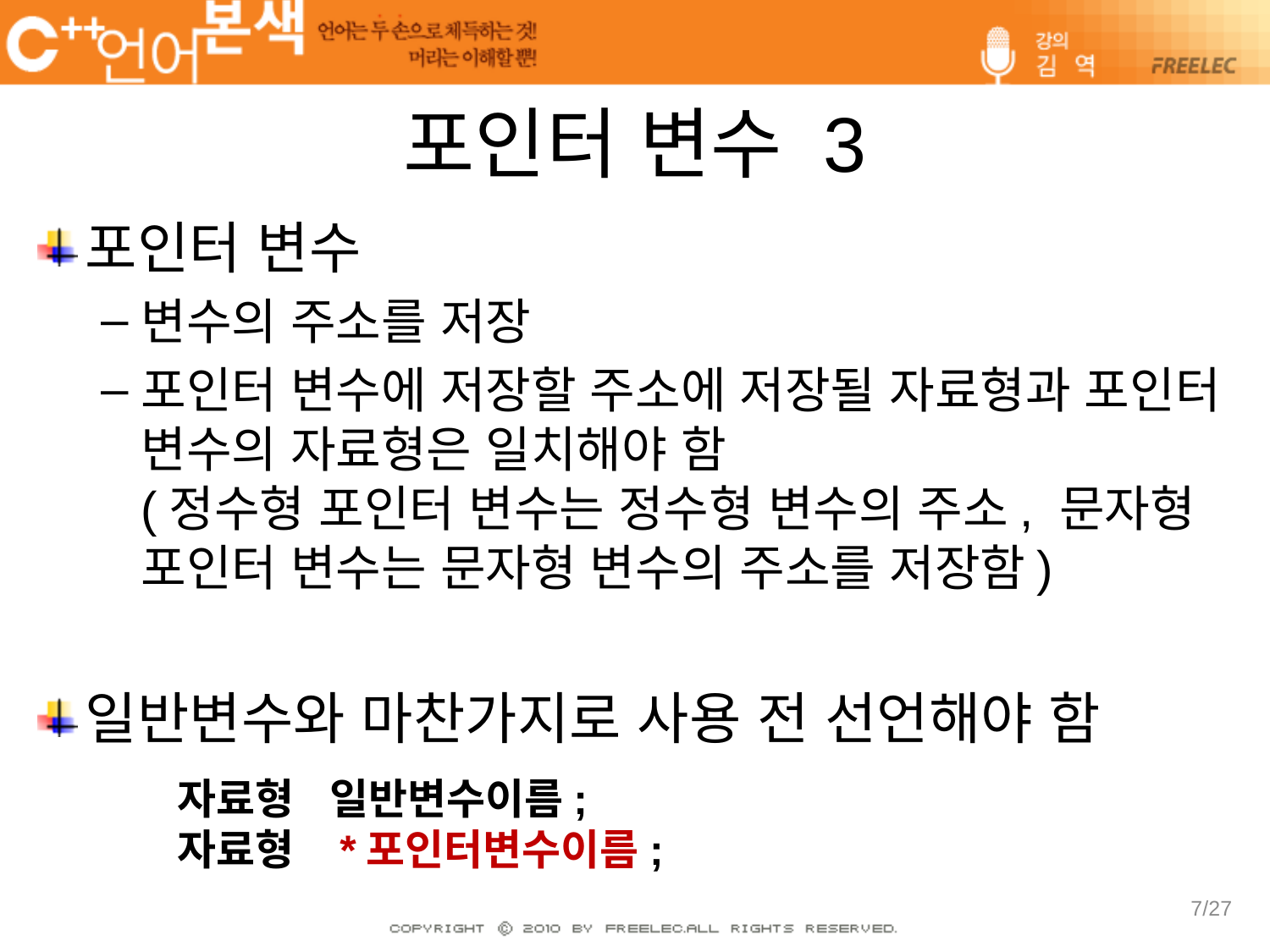

# 포인터 변수 3
포인터 변수
변수의 주소를 저장
포인터 변수에 저장할 주소에 저장될 자료형과 포인터 변수의 자료형은 일치해야 함
(정수형 포인터 변수는 정수형 변수의 주소, 문자형 포인터 변수는 문자형 변수의 주소를 저장함)

일반변수와 마찬가지로 사용 전 선언해야 함
자료형   일반변수이름;
자료형   *포인터변수이름;
7/27